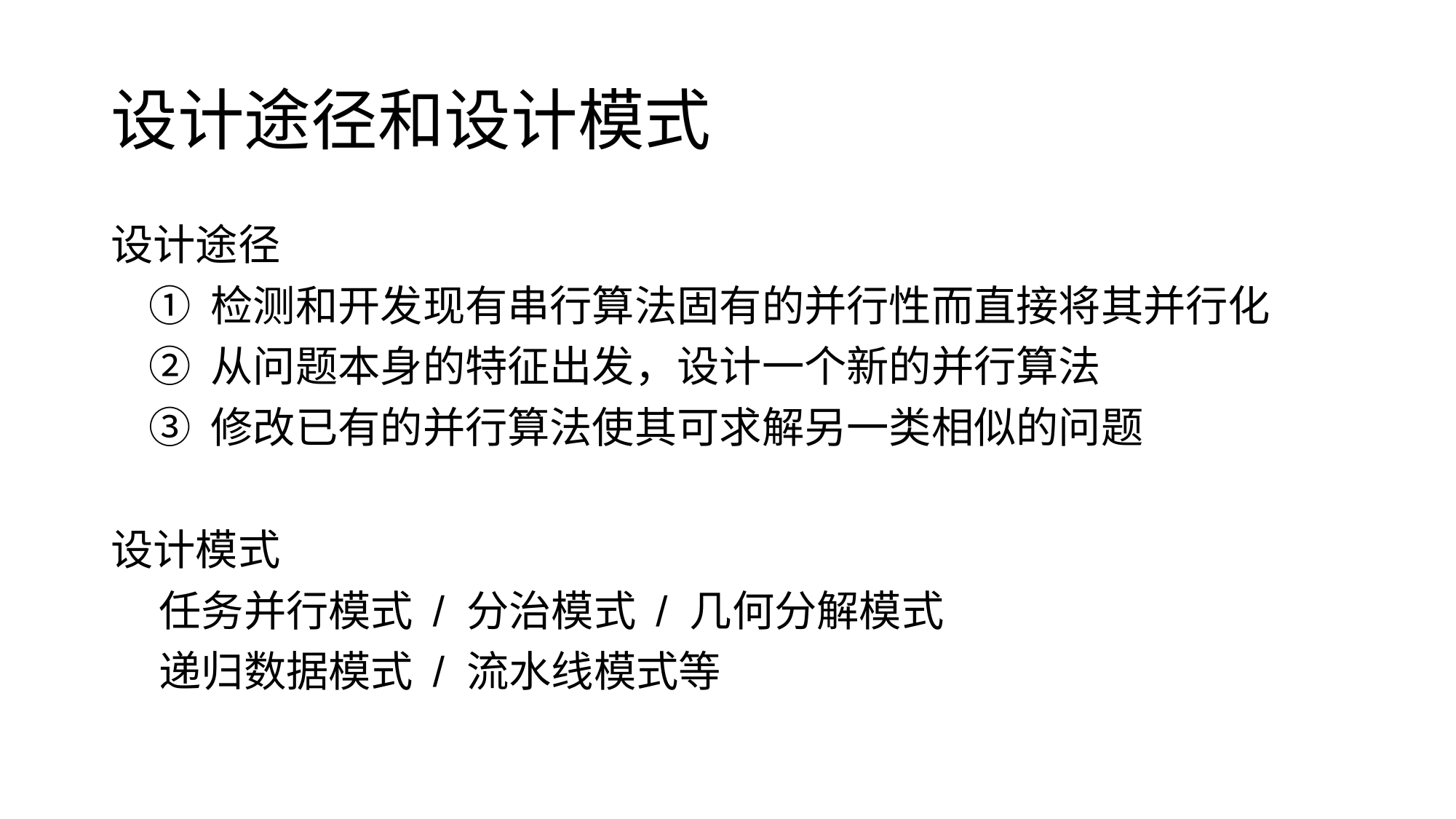

# 设计途径和设计模式
设计途径
    ① 检测和开发现有串行算法固有的并行性而直接将其并行化
    ② 从问题本身的特征出发，设计一个新的并行算法
    ③ 修改已有的并行算法使其可求解另一类相似的问题

设计模式
    任务并行模式 / 分治模式 / 几何分解模式
    递归数据模式 / 流水线模式等